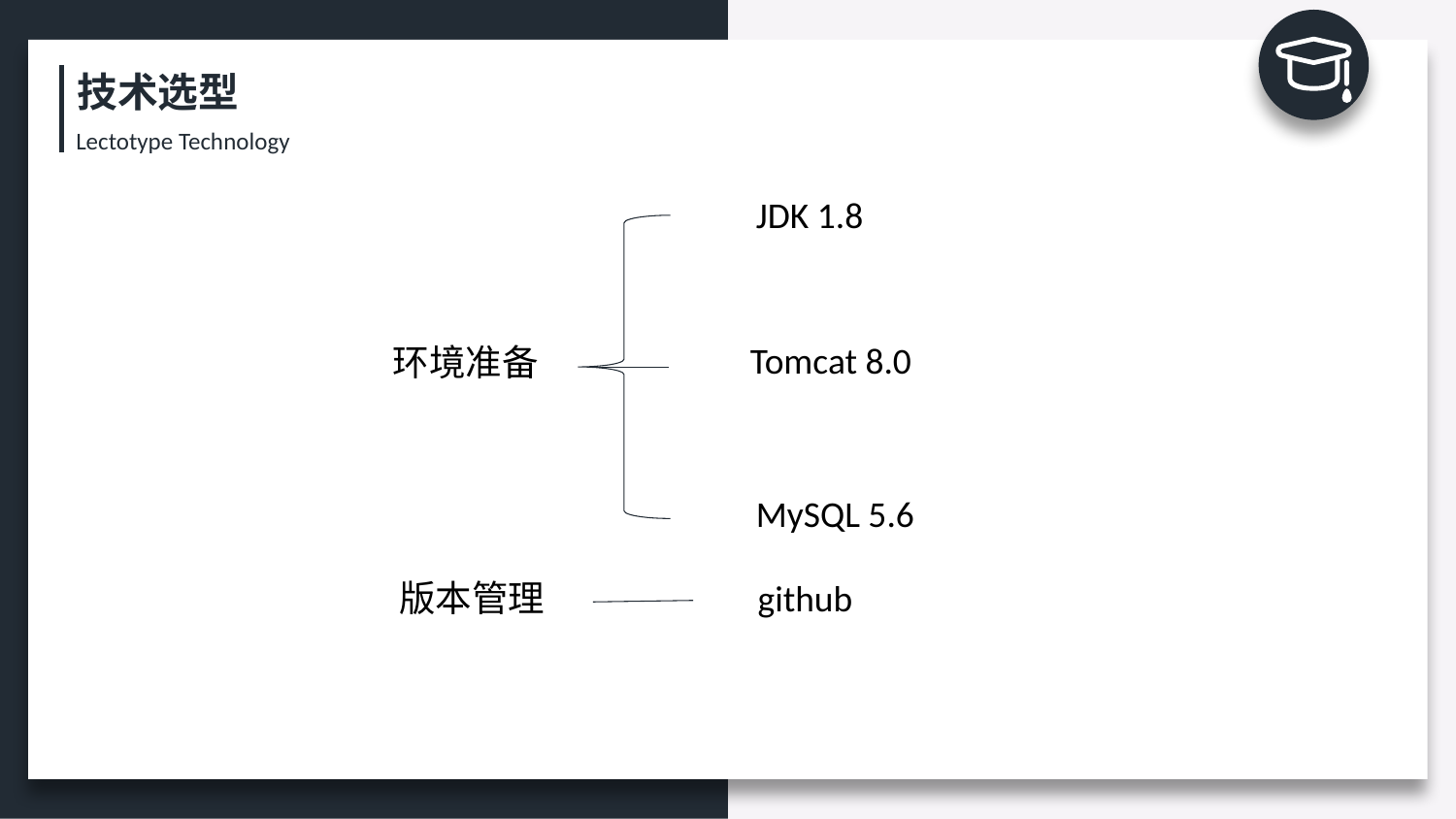

技术选型
Lectotype Technology
JDK 1.8

Tomcat 8.0
环境准备
MySQL 5.6
版本管理
github